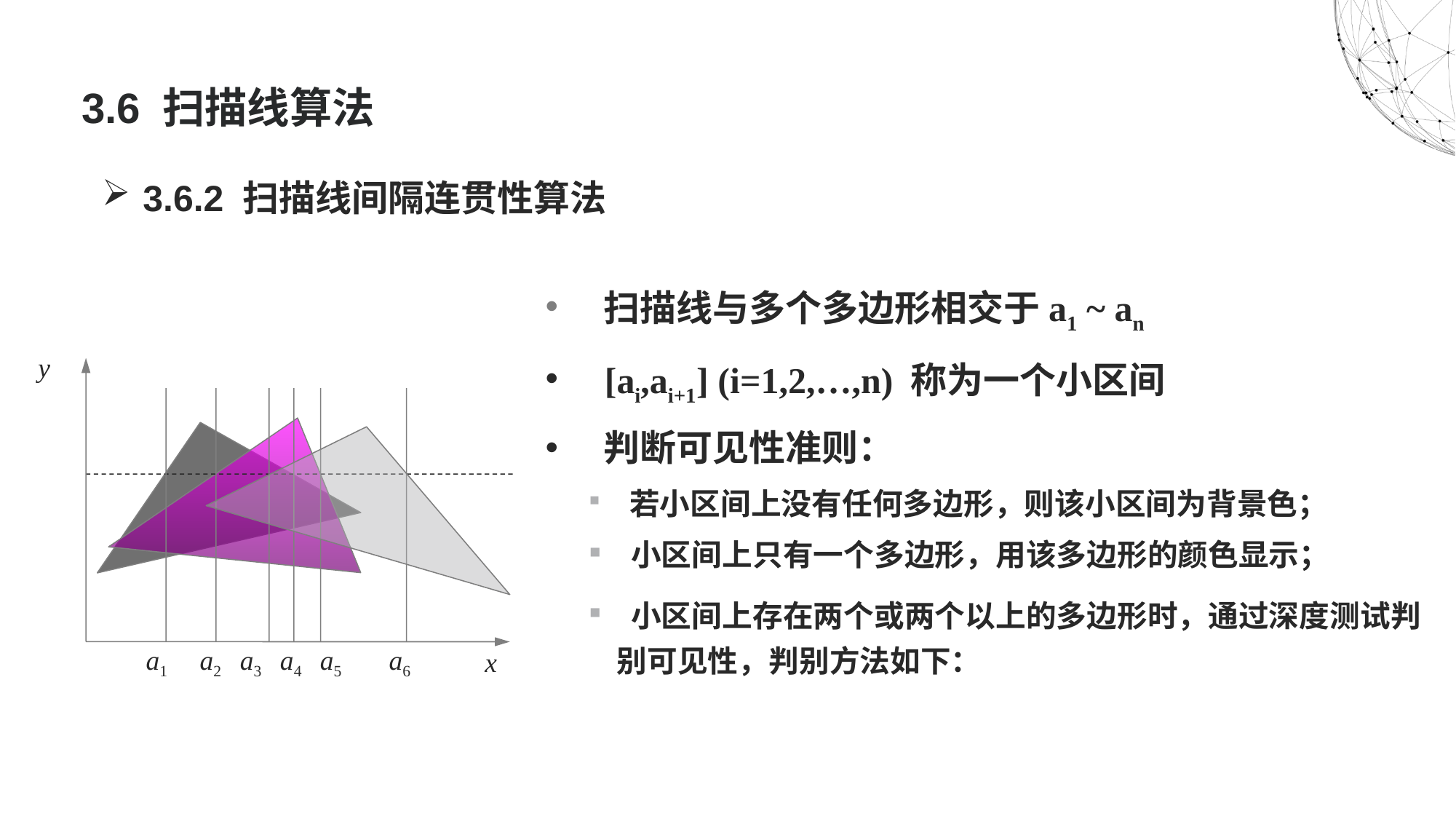

# 3.6 扫描线算法
3.6.2 扫描线间隔连贯性算法

 扫描线与多个多边形相交于a1 ~ an
  [ai,ai+1] (i=1,2,…,n) 称为一个小区间
 判断可见性准则：
 若小区间上没有任何多边形，则该小区间为背景色；
 小区间上只有一个多边形，用该多边形的颜色显示；
 小区间上存在两个或两个以上的多边形时，通过深度测试判别可见性，判别方法如下：

y

a1
a2
a3
a4
a5
a6
x